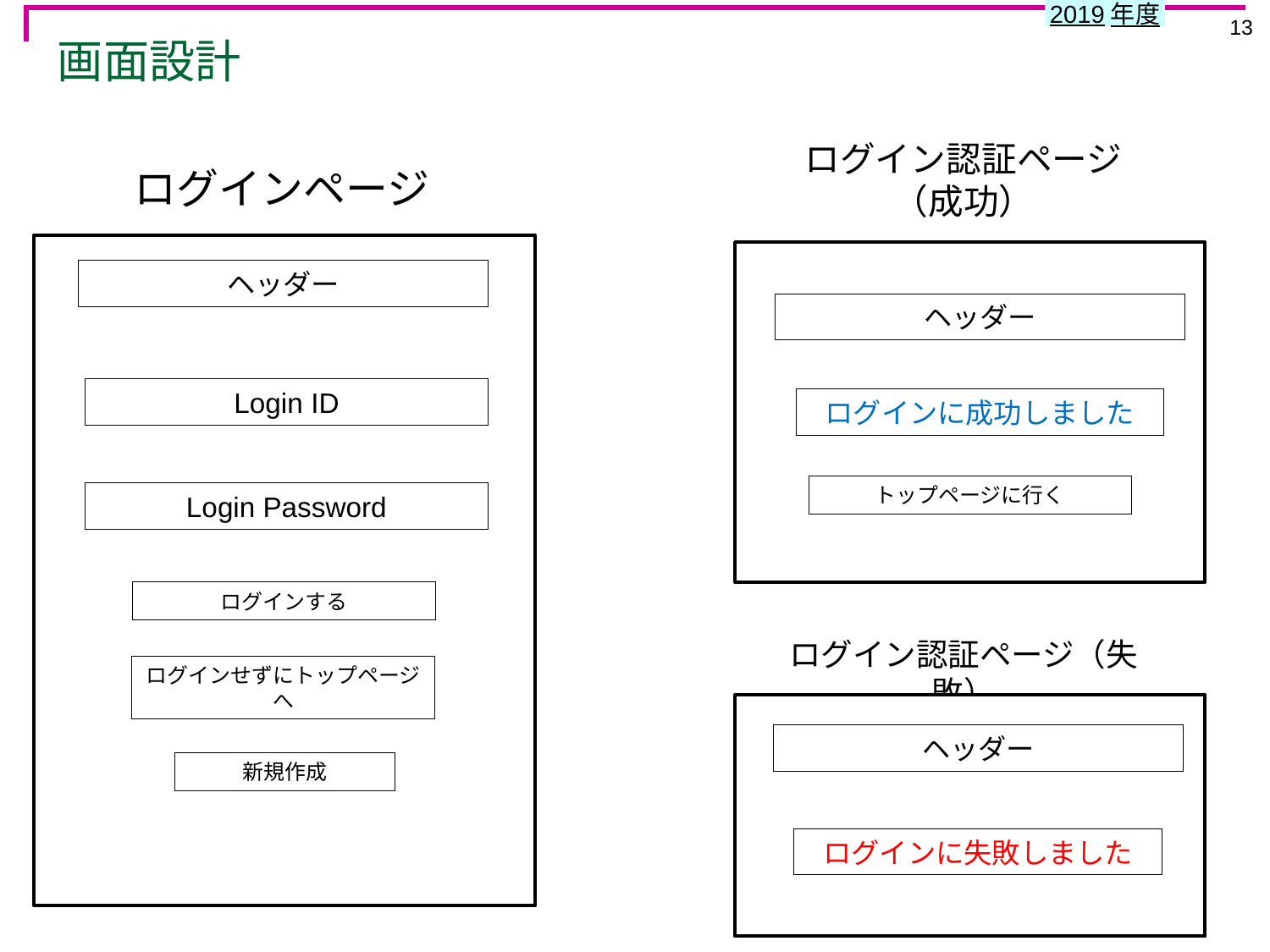

13
# 画面設計
ログイン認証ページ
（成功）
ログインページ

Login ID
ログインする
Login Password

ヘッダー
ヘッダー
ログインに成功しました
トップページに行く
ログイン認証ページ（失敗）
ログインせずにトップページへ

ヘッダー
新規作成
ログインに失敗しました